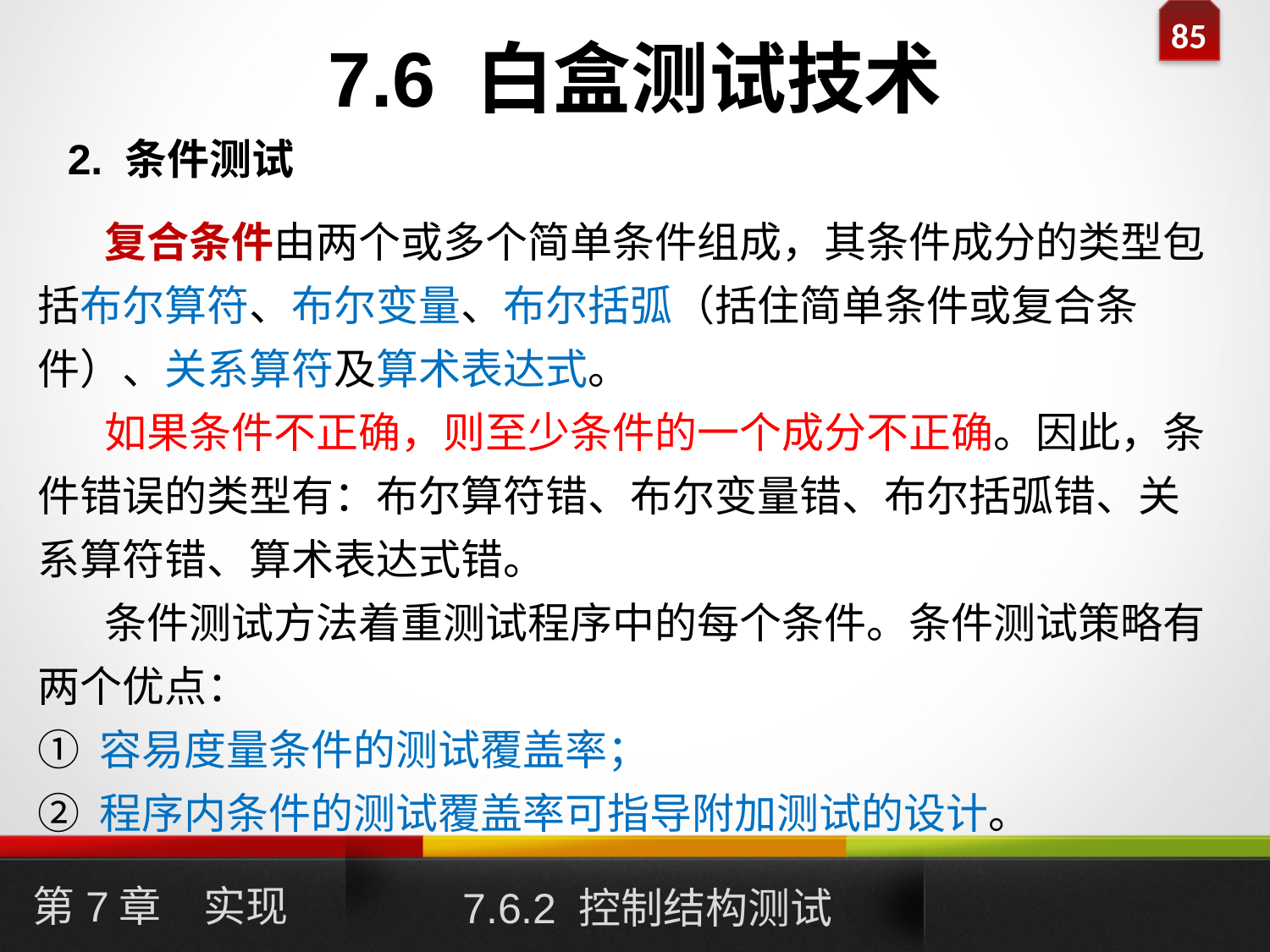

# 7.6 白盒测试技术
2. 条件测试
      复合条件由两个或多个简单条件组成，其条件成分的类型包括布尔算符、布尔变量、布尔括弧（括住简单条件或复合条件）、关系算符及算术表达式。
      如果条件不正确，则至少条件的一个成分不正确。因此，条件错误的类型有：布尔算符错、布尔变量错、布尔括弧错、关系算符错、算术表达式错。
      条件测试方法着重测试程序中的每个条件。条件测试策略有两个优点：
① 容易度量条件的测试覆盖率；
② 程序内条件的测试覆盖率可指导附加测试的设计。

第7章　实现
7.6.2 控制结构测试